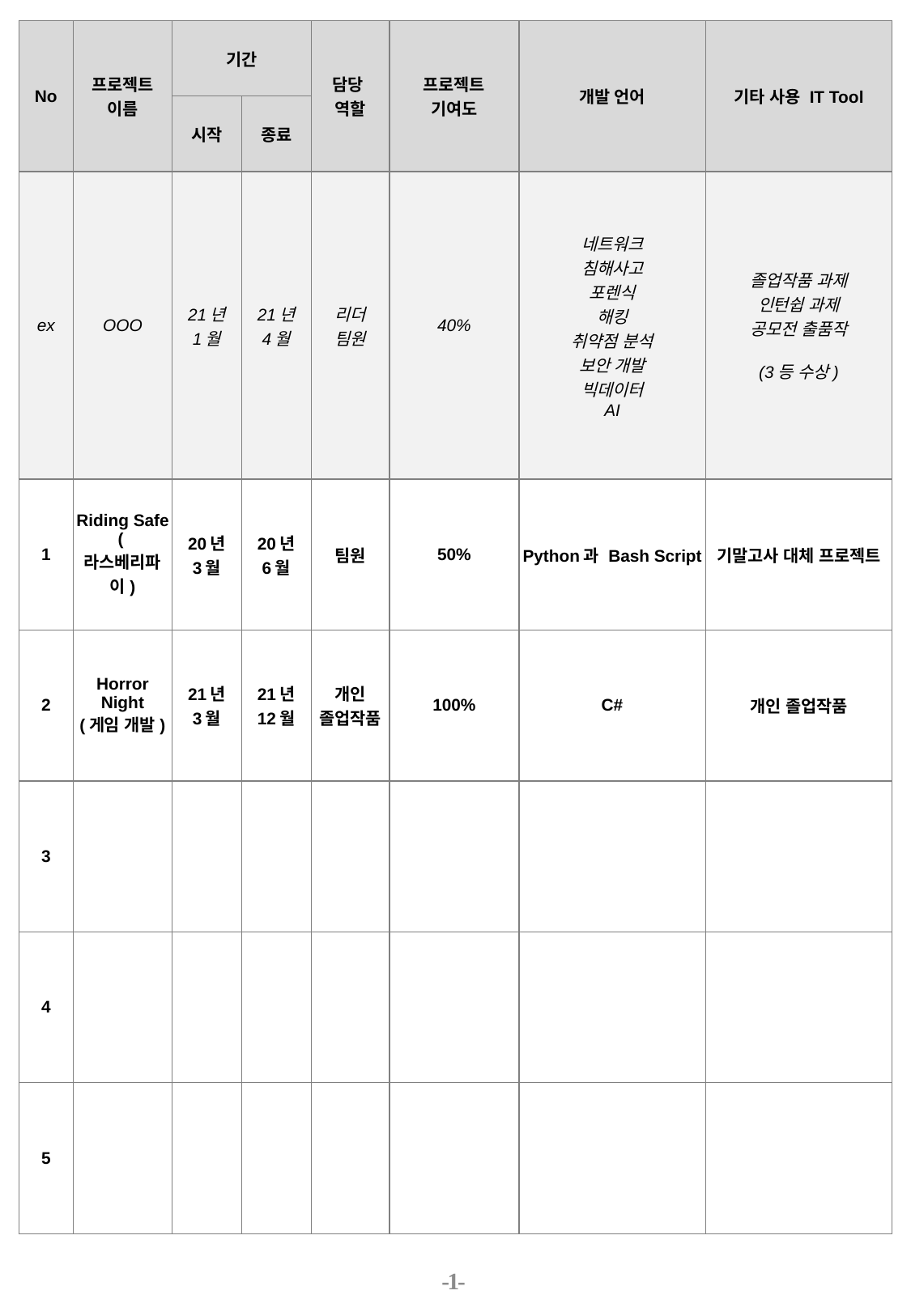

| No | 프로젝트 이름 | 기간 |  | 담당 역할 | 프로젝트 기여도 | 개발 언어 | 기타 사용 IT Tool |
| --- | --- | --- | --- | --- | --- | --- | --- |
|  |  | 시작 | 종료 |  |  |  |  |
| ex | OOO | 21년 1월 | 21년 4월 | 리더 팀원 | 40% | 네트워크 침해사고 포렌식 해킹 취약점 분석 보안 개발 빅데이터 AI | 졸업작품 과제 인턴쉽 과제 공모전 출품작 (3등 수상) |
| 1 | Riding Safe (라스베리파이) | 20년 3월 | 20년 6월 | 팀원 | 50% | Python과 Bash Script | 기말고사 대체 프로젝트 |
| 2 | Horror Night (게임 개발) | 21년 3월 | 21년 12월 | 개인 졸업작품 | 100% | C# | 개인 졸업작품 |
| 3 |  |  |  |  |  |  |  |
| 4 |  |  |  |  |  |  |  |
| 5 |  |  |  |  |  |  |  |

-1-